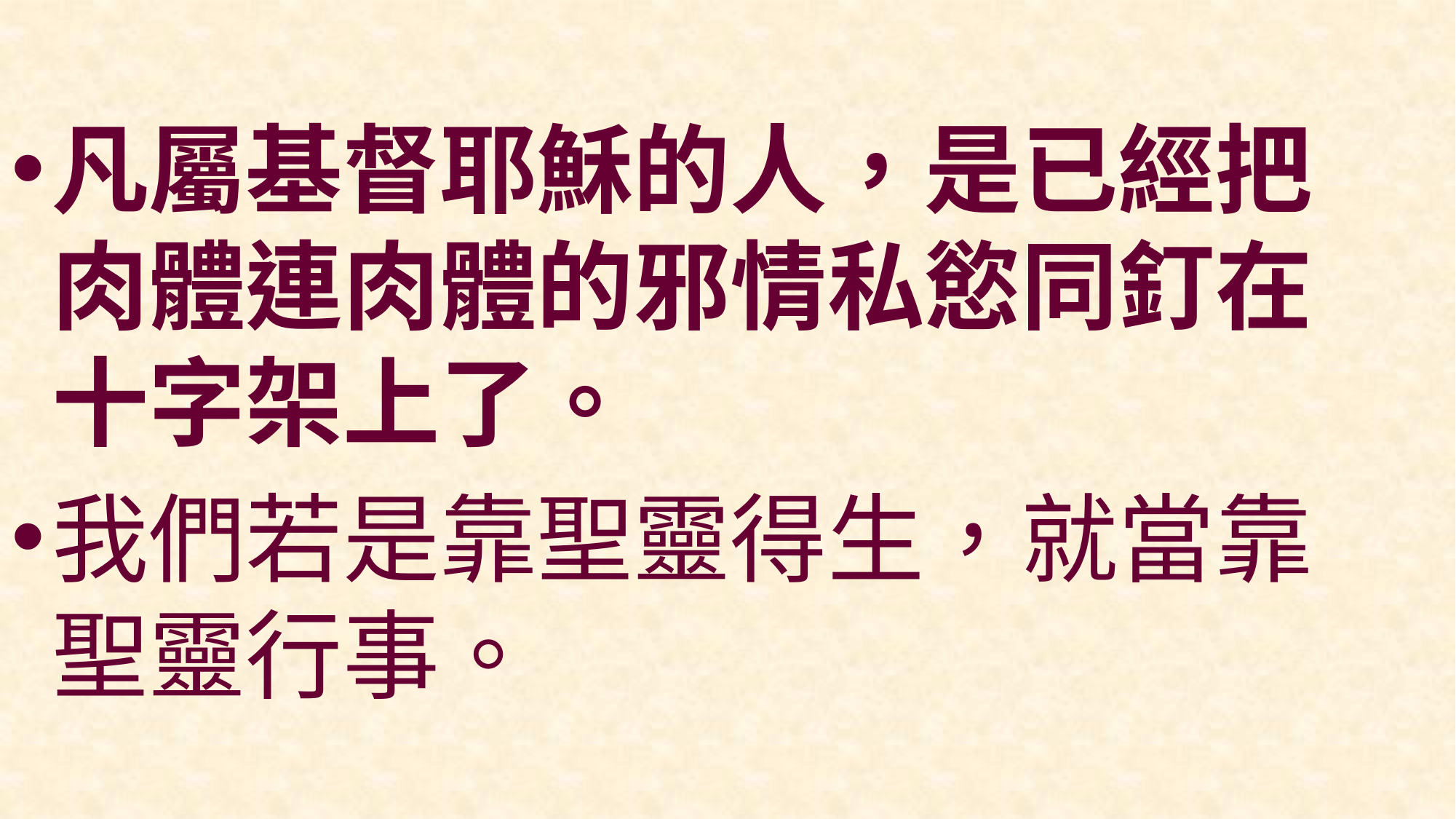

凡屬基督耶穌的人，是已經把肉體連肉體的邪情私慾同釘在十字架上了。
我們若是靠聖靈得生，就當靠聖靈行事。